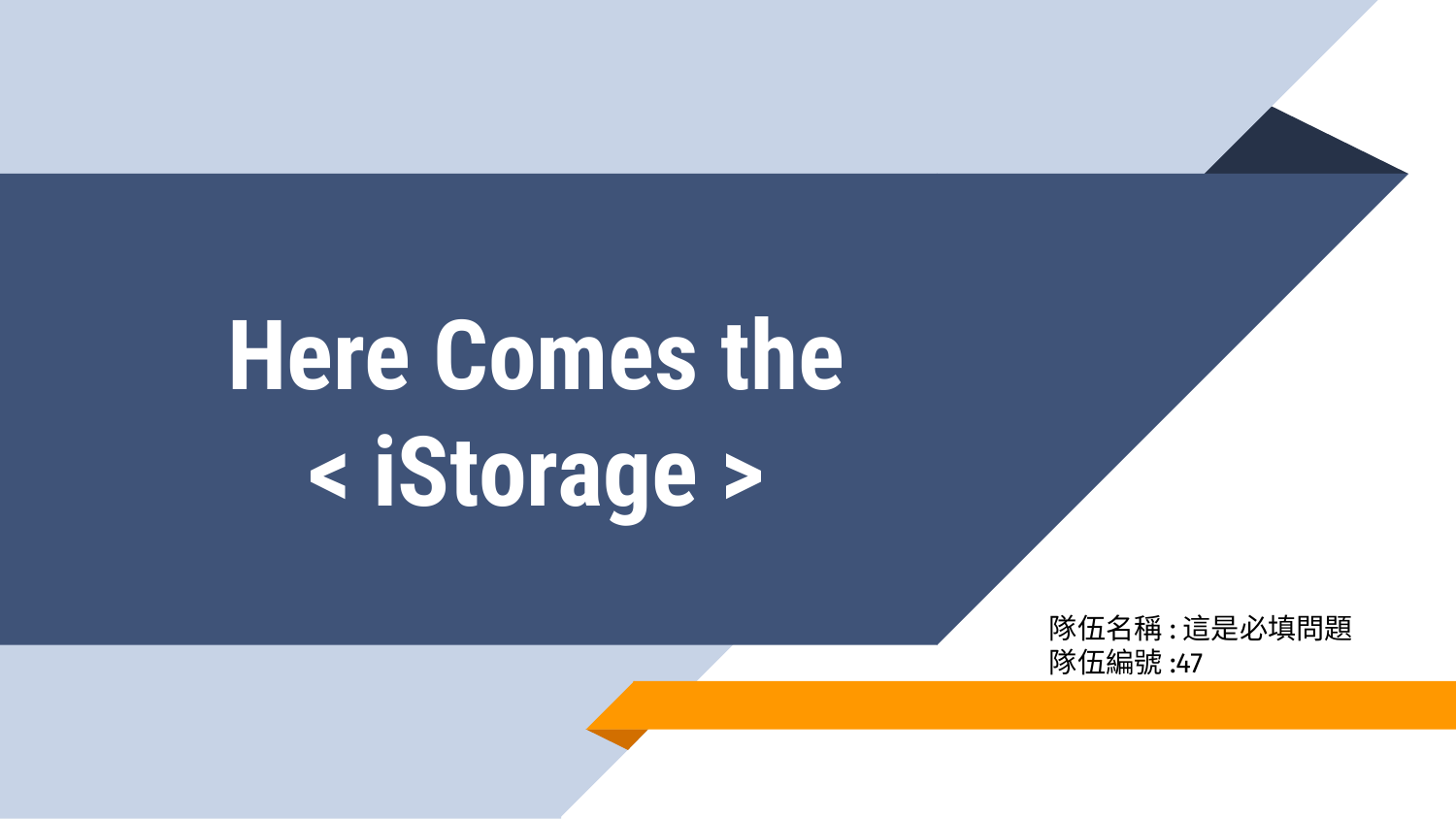

# Here Comes the
< iStorage >
隊伍名稱:這是必填問題
隊伍編號:47